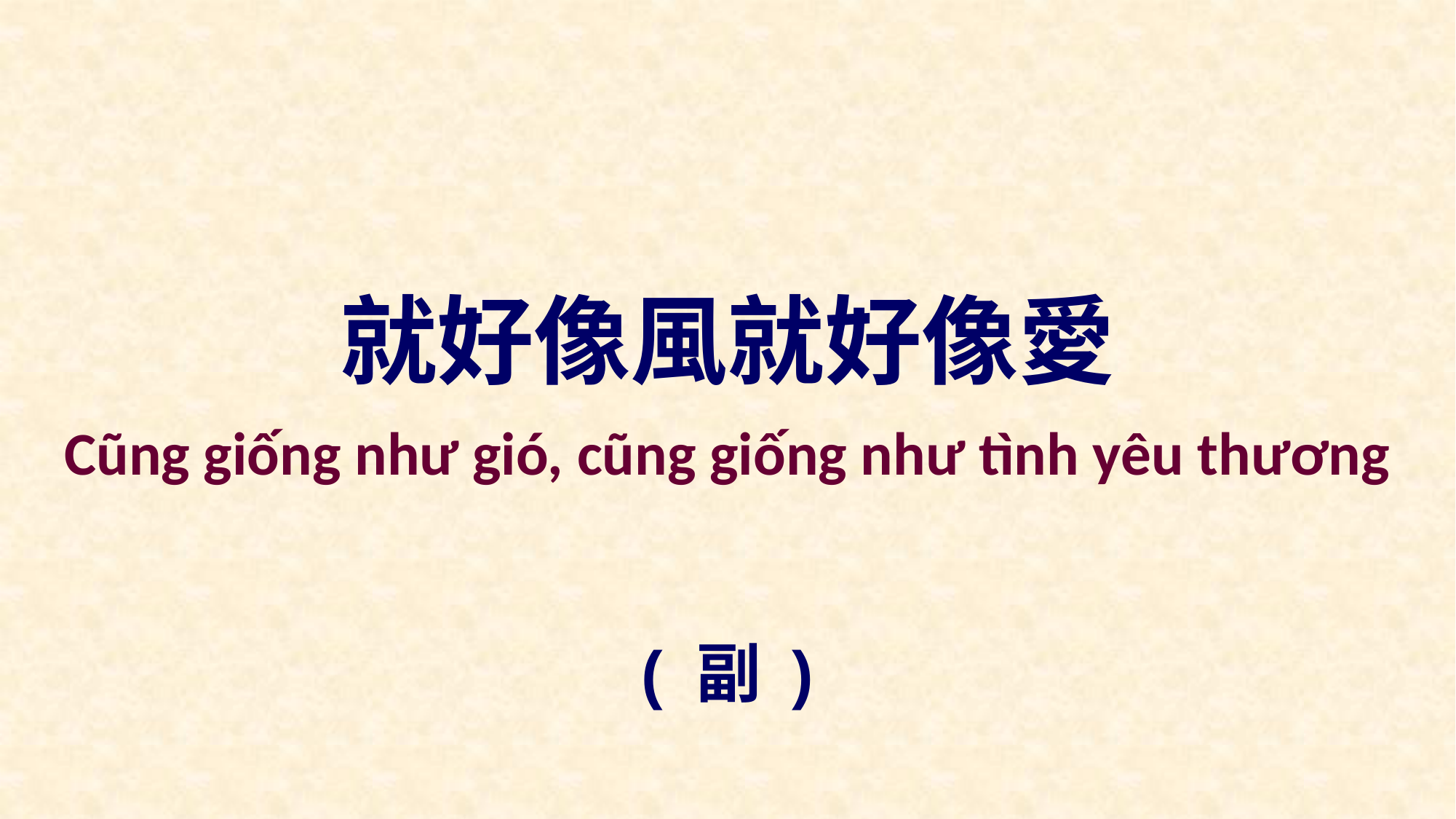

就好像風就好像愛
Cũng giống như gió, cũng giống như tình yêu thương
( 副 )